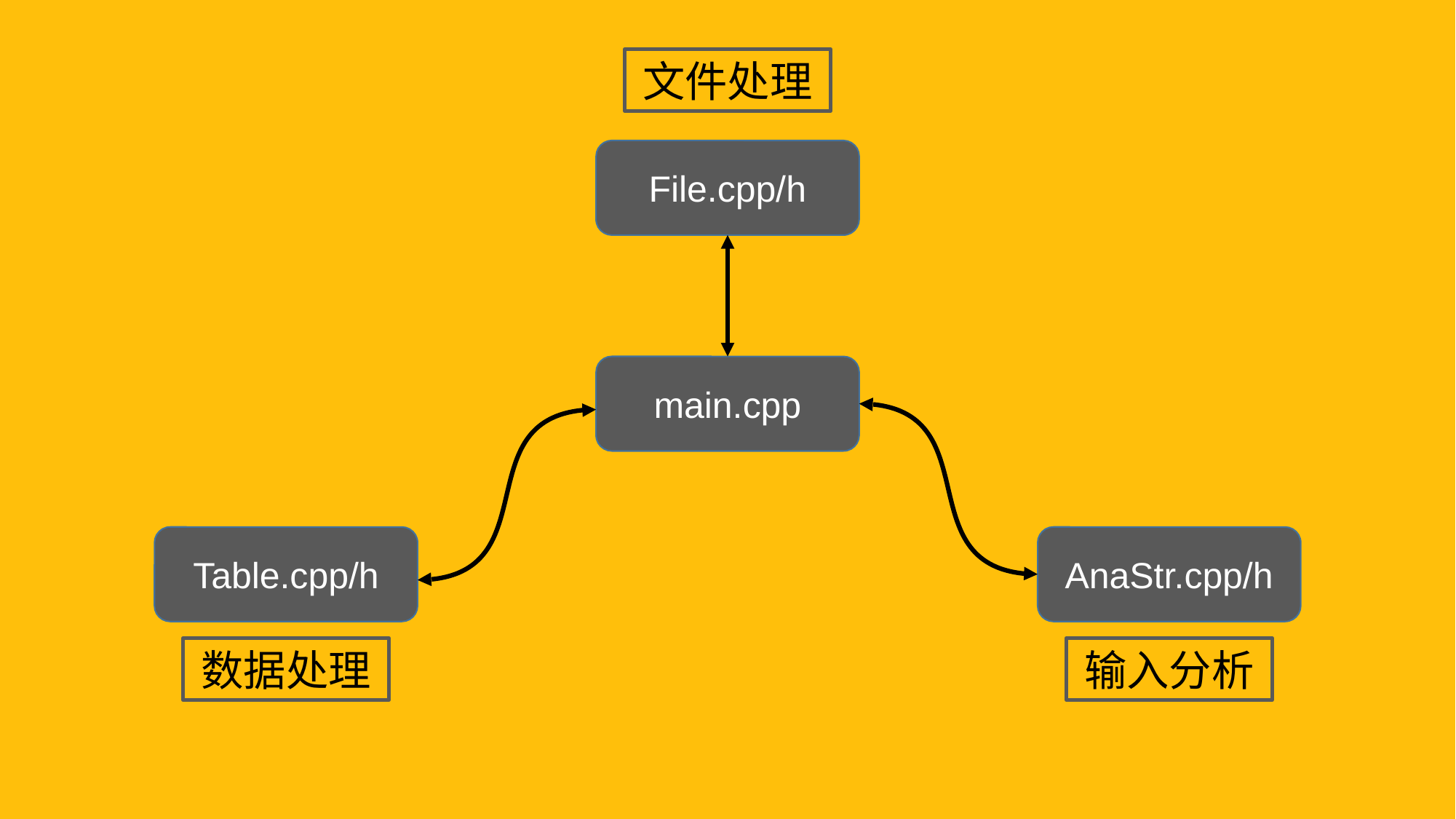

文件处理
File.cpp/h
main.cpp
Table.cpp/h
AnaStr.cpp/h
数据处理
输入分析